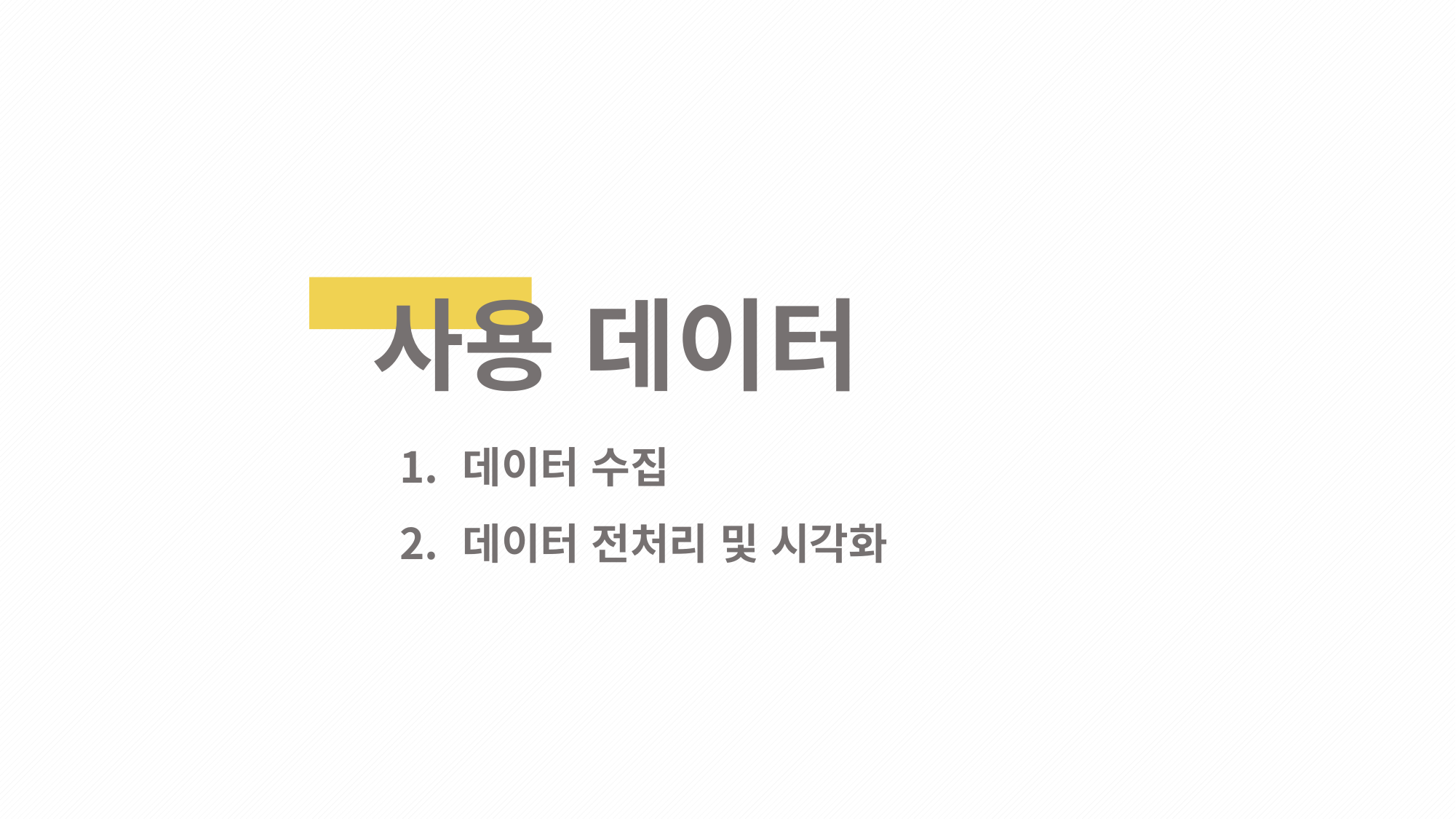

사용 데이터

 데이터 수집
 데이터 전처리 및 시각화